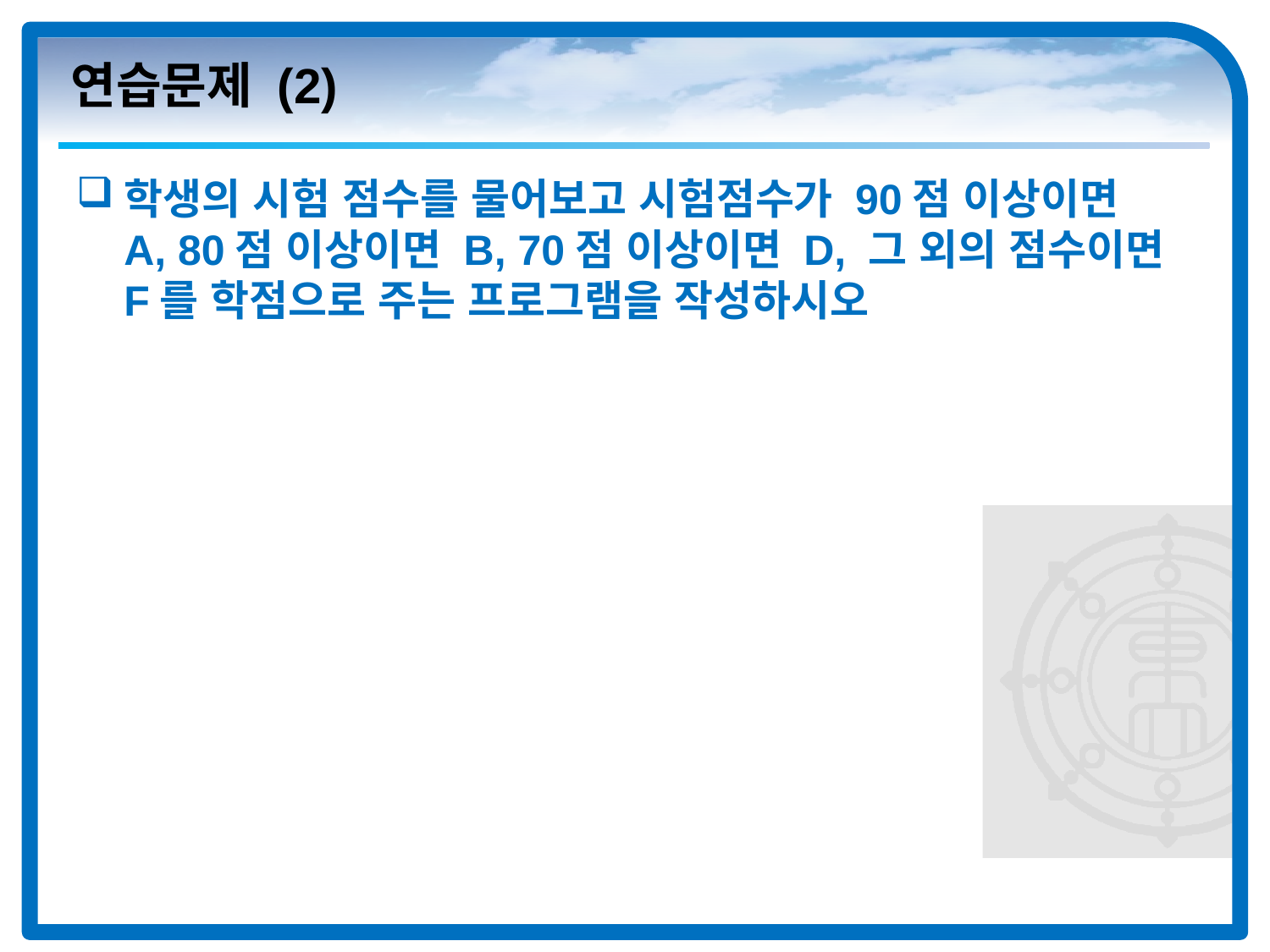

# 연습문제 (2)
학생의 시험 점수를 물어보고 시험점수가 90점 이상이면  A, 80점 이상이면 B, 70점 이상이면 D, 그 외의 점수이면  F를 학점으로 주는 프로그램을 작성하시오